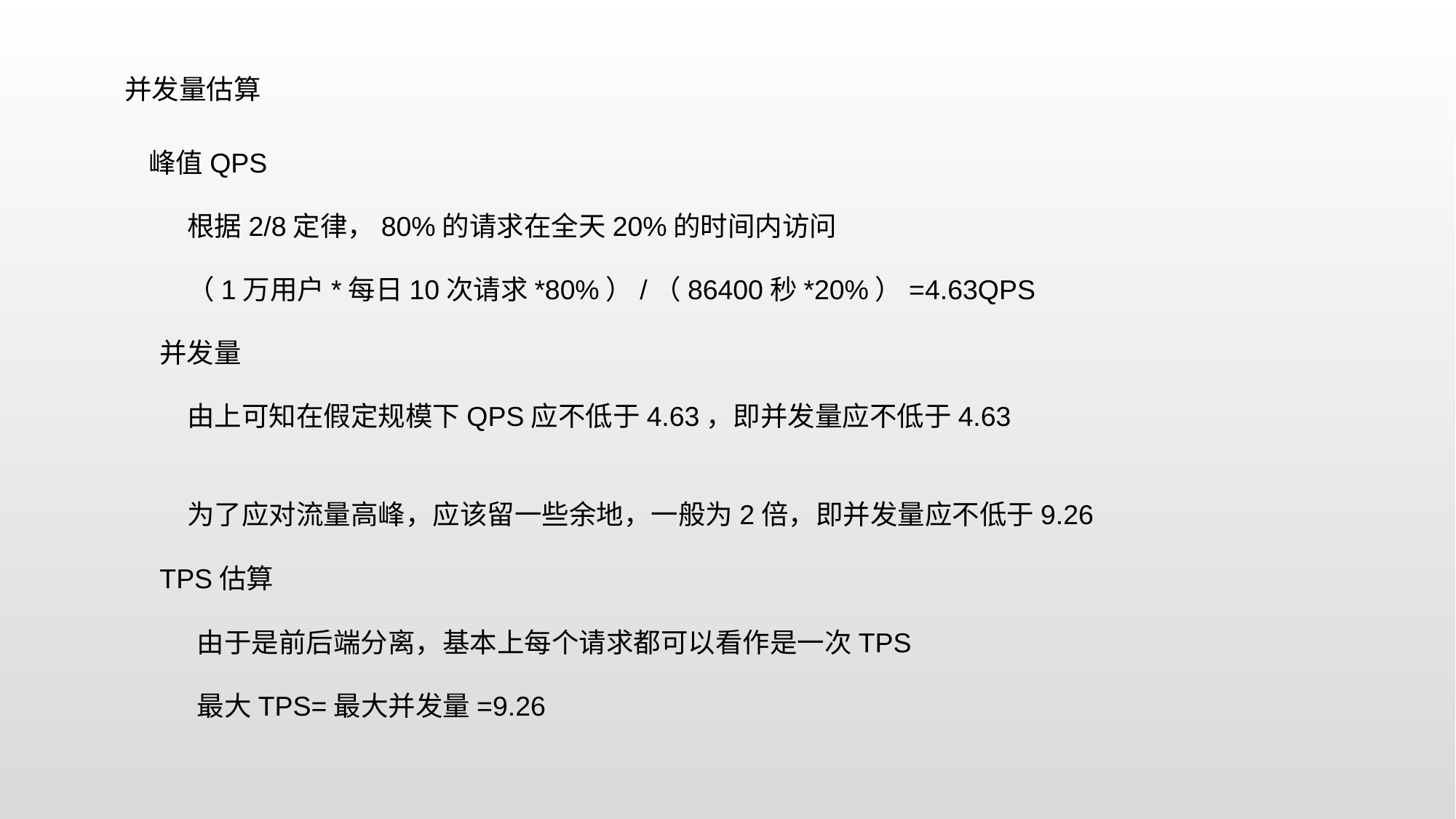

并发量估算
峰值QPS
根据2/8定律，80%的请求在全天20%的时间内访问
（1万用户*每日10次请求*80%）/（86400秒*20%）=4.63QPS
并发量
由上可知在假定规模下QPS应不低于4.63，即并发量应不低于4.63

为了应对流量高峰，应该留一些余地，一般为2倍，即并发量应不低于9.26
TPS估算
由于是前后端分离，基本上每个请求都可以看作是一次TPS
最大TPS=最大并发量=9.26